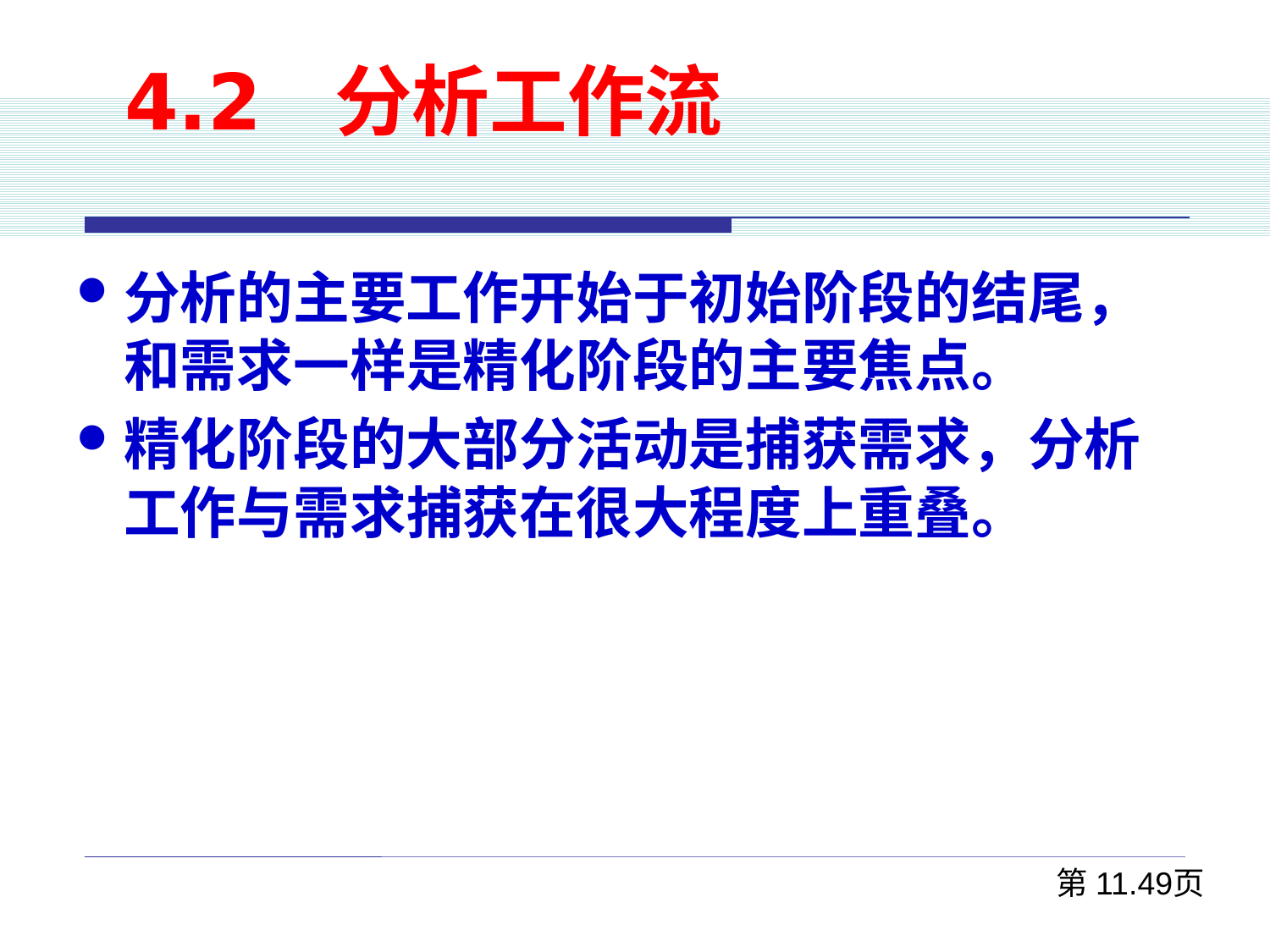

4.2  分析工作流
分析的主要工作开始于初始阶段的结尾，和需求一样是精化阶段的主要焦点。
精化阶段的大部分活动是捕获需求，分析工作与需求捕获在很大程度上重叠。
第11.49页